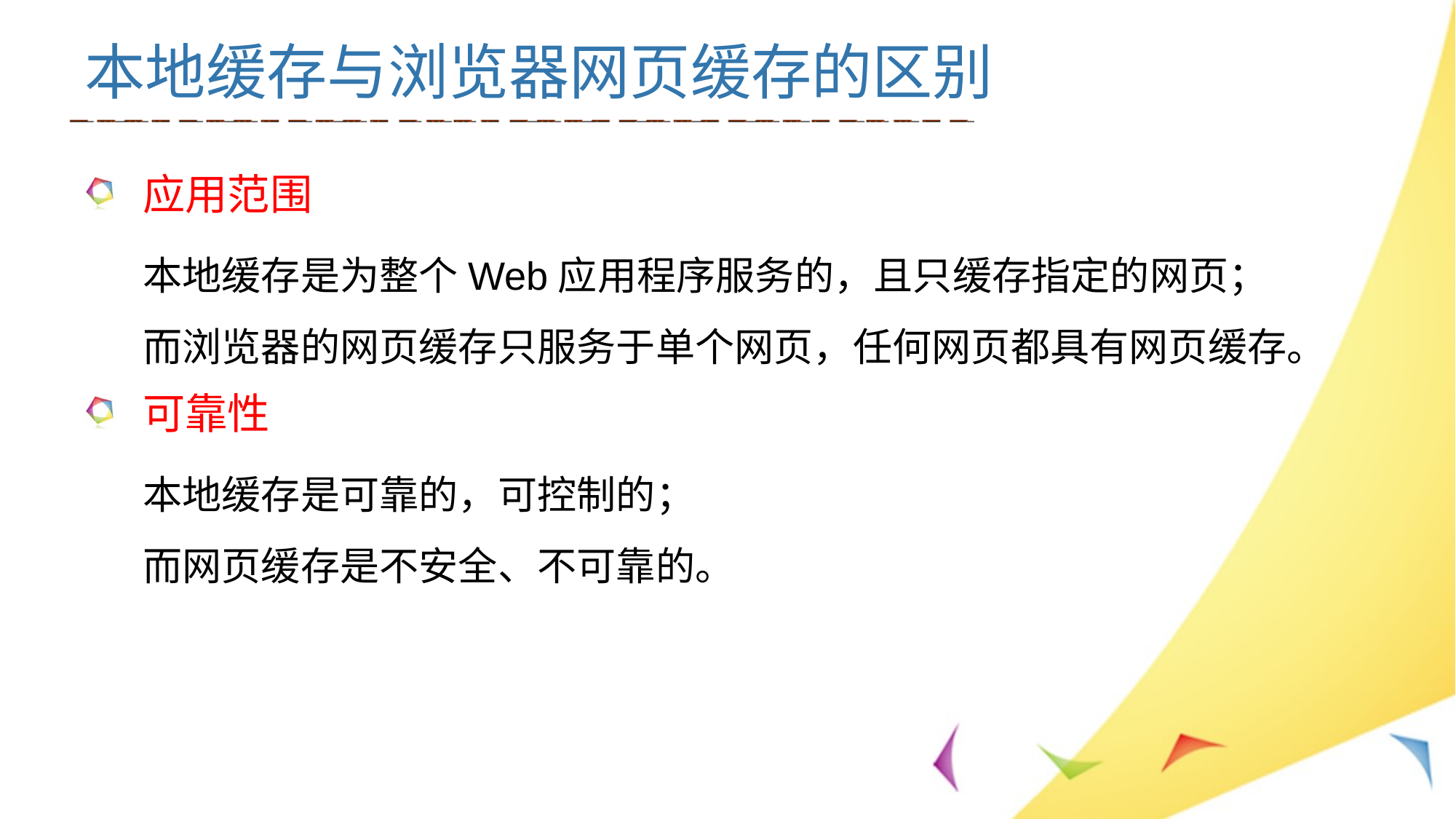

本地缓存与浏览器网页缓存的区别
应用范围
本地缓存是为整个Web应用程序服务的，且只缓存指定的网页；
而浏览器的网页缓存只服务于单个网页，任何网页都具有网页缓存。
可靠性
本地缓存是可靠的，可控制的；
而网页缓存是不安全、不可靠的。